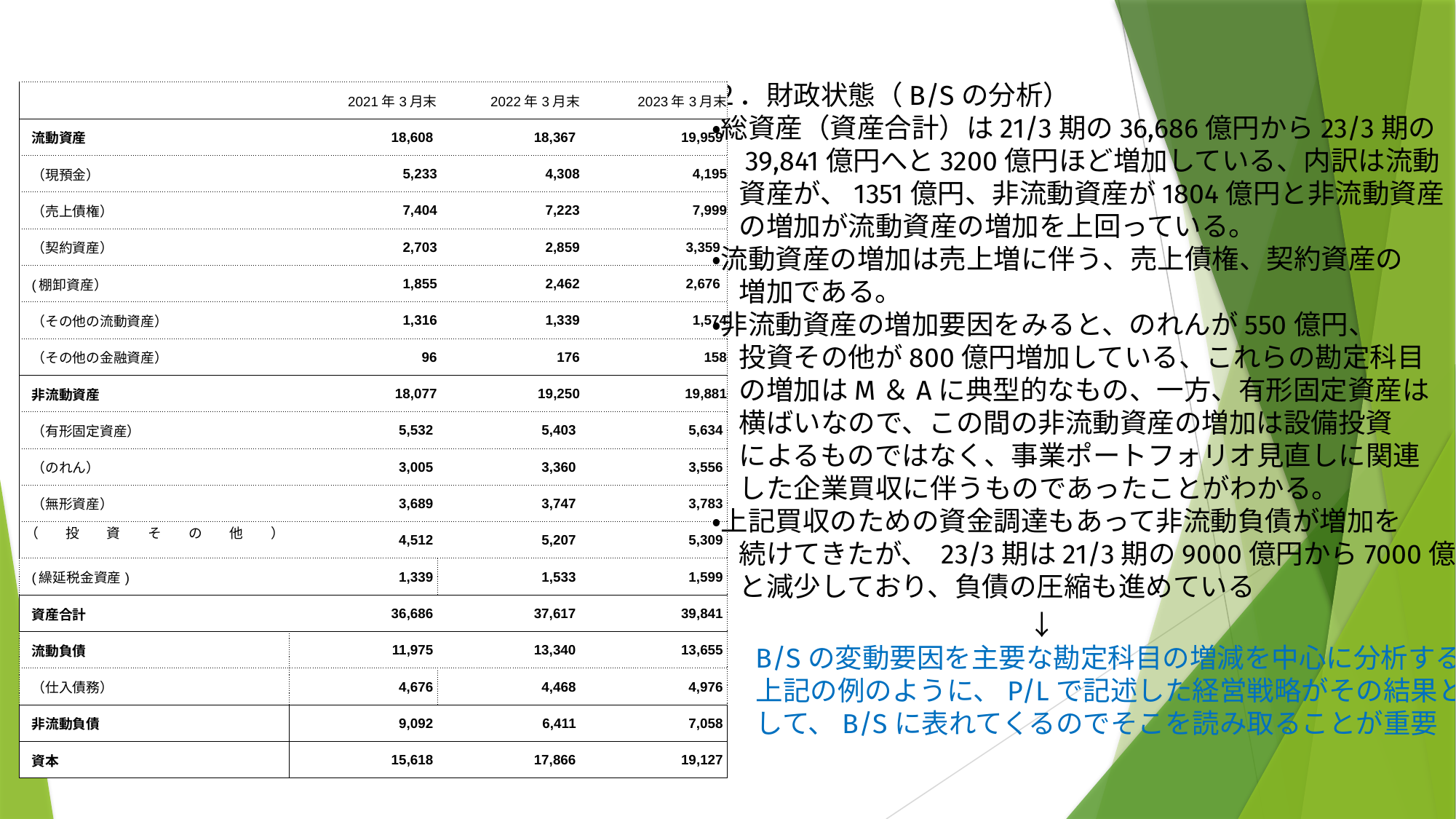

２．財政状態（B/Sの分析）
・総資産（資産合計）は21/3期の36,686億円から23/3期の
　39,841億円へと3200億円ほど増加している、内訳は流動
　資産が、1351億円、非流動資産が1804億円と非流動資産
　の増加が流動資産の増加を上回っている。
・流動資産の増加は売上増に伴う、売上債権、契約資産の
　増加である。
・非流動資産の増加要因をみると、のれんが550億円、
　投資その他が800億円増加している、これらの勘定科目
　の増加はM＆Aに典型的なもの、一方、有形固定資産は
　横ばいなので、この間の非流動資産の増加は設備投資
　によるものではなく、事業ポートフォリオ見直しに関連
　した企業買収に伴うものであったことがわかる。
・上記買収のための資金調達もあって非流動負債が増加を
　続けてきたが、 23/3期は21/3期の9000億円から7000億円
　と減少しており、負債の圧縮も進めている

|  | 2021年3月末 | 2022年3月末 | 2023年3月末 |  |
| --- | --- | --- | --- | --- |
| 流動資産 | 18,608 | 18,367 | 19,959 |  |
| （現預金） | 5,233 | 4,308 | 4,195 |  |
| （売上債権） | 7,404 | 7,223 | 7,999 |  |
| （契約資産） | 2,703 | 2,859 | 3,359 |  |
| (棚卸資産） | 1,855 | 2,462 | 2,676 |  |
| （その他の流動資産） | 1,316 | 1,339 | 1,574 |  |
| （その他の金融資産） | 96 | 176 | 158 |  |
| 非流動資産 | 18,077 | 19,250 | 19,881 |  |
| （有形固定資産） | 5,532 | 5,403 | 5,634 |  |
| （のれん） | 3,005 | 3,360 | 3,556 |  |
| （無形資産） | 3,689 | 3,747 | 3,783 |  |
| （　　投　　資　　そ　　の　　他　　） | 4,512 | 5,207 | 5,309 |  |
| (繰延税金資産) | 1,339 | 1,533 | 1,599 |  |
| 資産合計 | 36,686 | 37,617 | 39,841 |  |
| 流動負債 | 11,975 | 13,340 | 13,655 |  |
| （仕入債務） | 4,676 | 4,468 | 4,976 |  |
| 非流動負債 | 9,092 | 6,411 | 7,058 |  |
| 資本 | 15,618 | 17,866 | 19,127 |  |
　　　　　　　　　　↓
B/Sの変動要因を主要な勘定科目の増減を中心に分析する
上記の例のように、P/Lで記述した経営戦略がその結果と
して、B/Sに表れてくるのでそこを読み取ることが重要